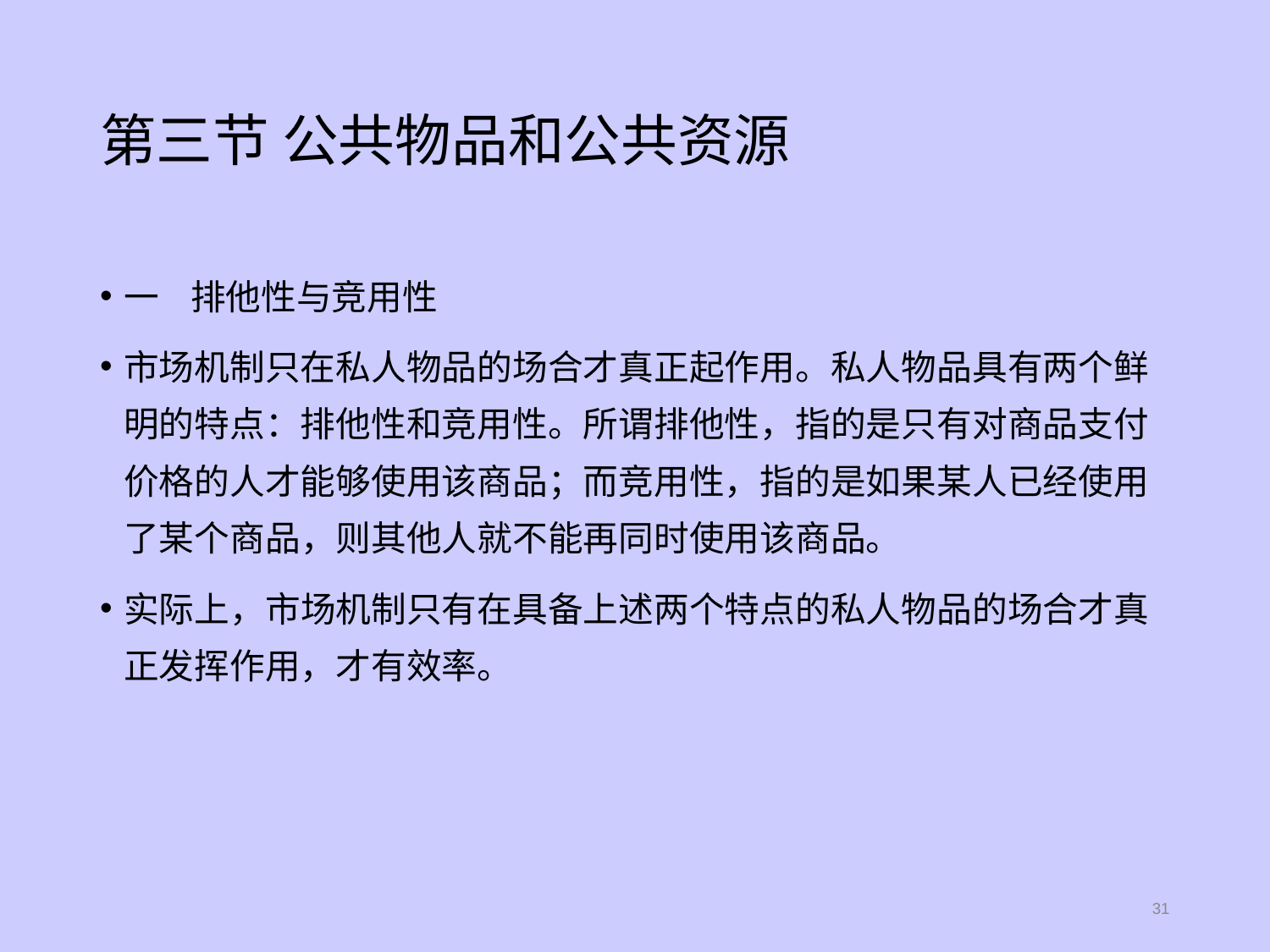

# 第三节 公共物品和公共资源

一    排他性与竞用性
市场机制只在私人物品的场合才真正起作用。私人物品具有两个鲜明的特点：排他性和竞用性。所谓排他性，指的是只有对商品支付价格的人才能够使用该商品；而竞用性，指的是如果某人已经使用了某个商品，则其他人就不能再同时使用该商品。
实际上，市场机制只有在具备上述两个特点的私人物品的场合才真正发挥作用，才有效率。
31